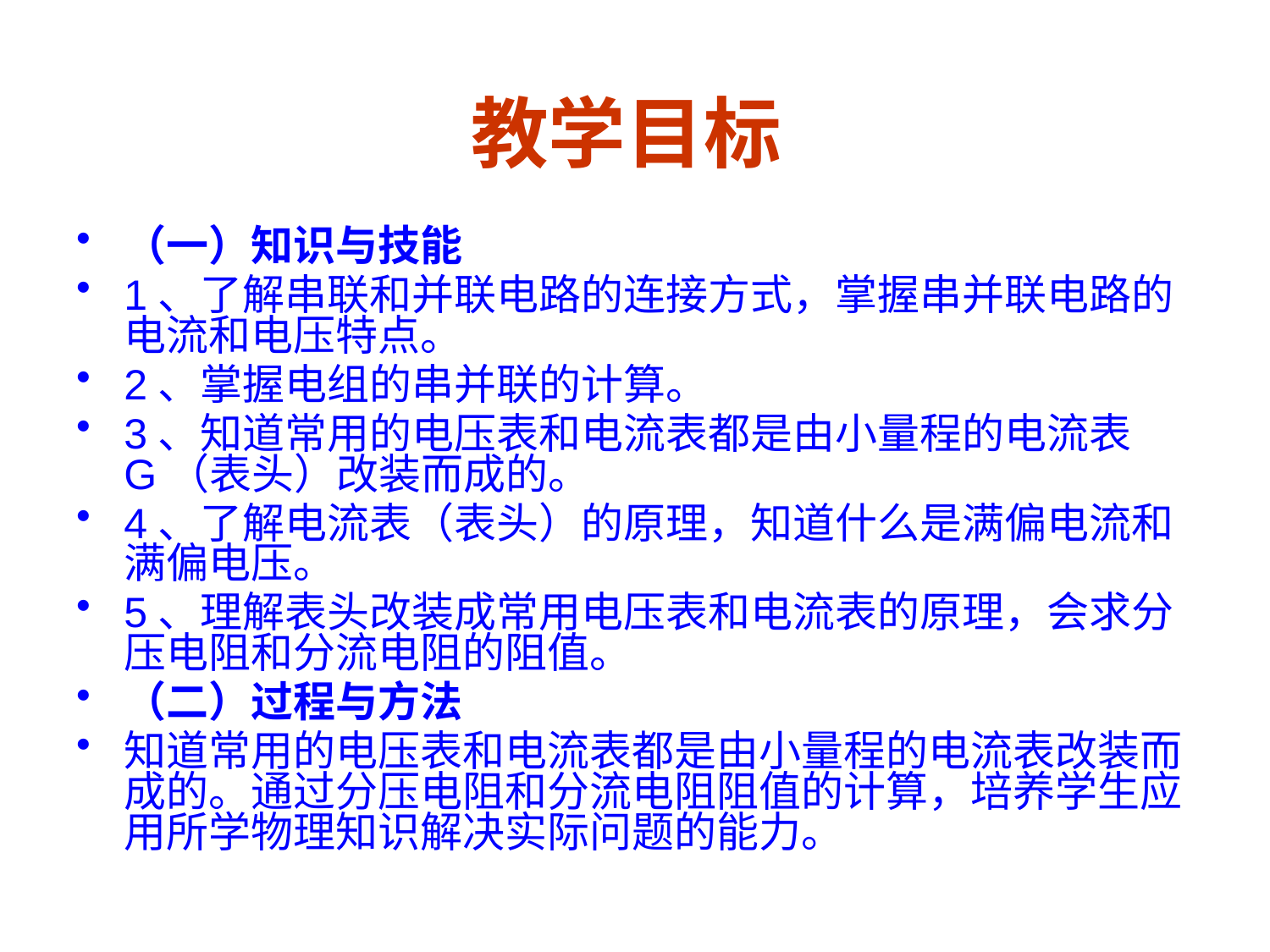

教学目标
（一）知识与技能
1、了解串联和并联电路的连接方式，掌握串并联电路的电流和电压特点。
2、掌握电组的串并联的计算。
3、知道常用的电压表和电流表都是由小量程的电流表G（表头）改装而成的。
4、了解电流表（表头）的原理，知道什么是满偏电流和满偏电压。
5、理解表头改装成常用电压表和电流表的原理，会求分压电阻和分流电阻的阻值。
（二）过程与方法
知道常用的电压表和电流表都是由小量程的电流表改装而成的。通过分压电阻和分流电阻阻值的计算，培养学生应用所学物理知识解决实际问题的能力。